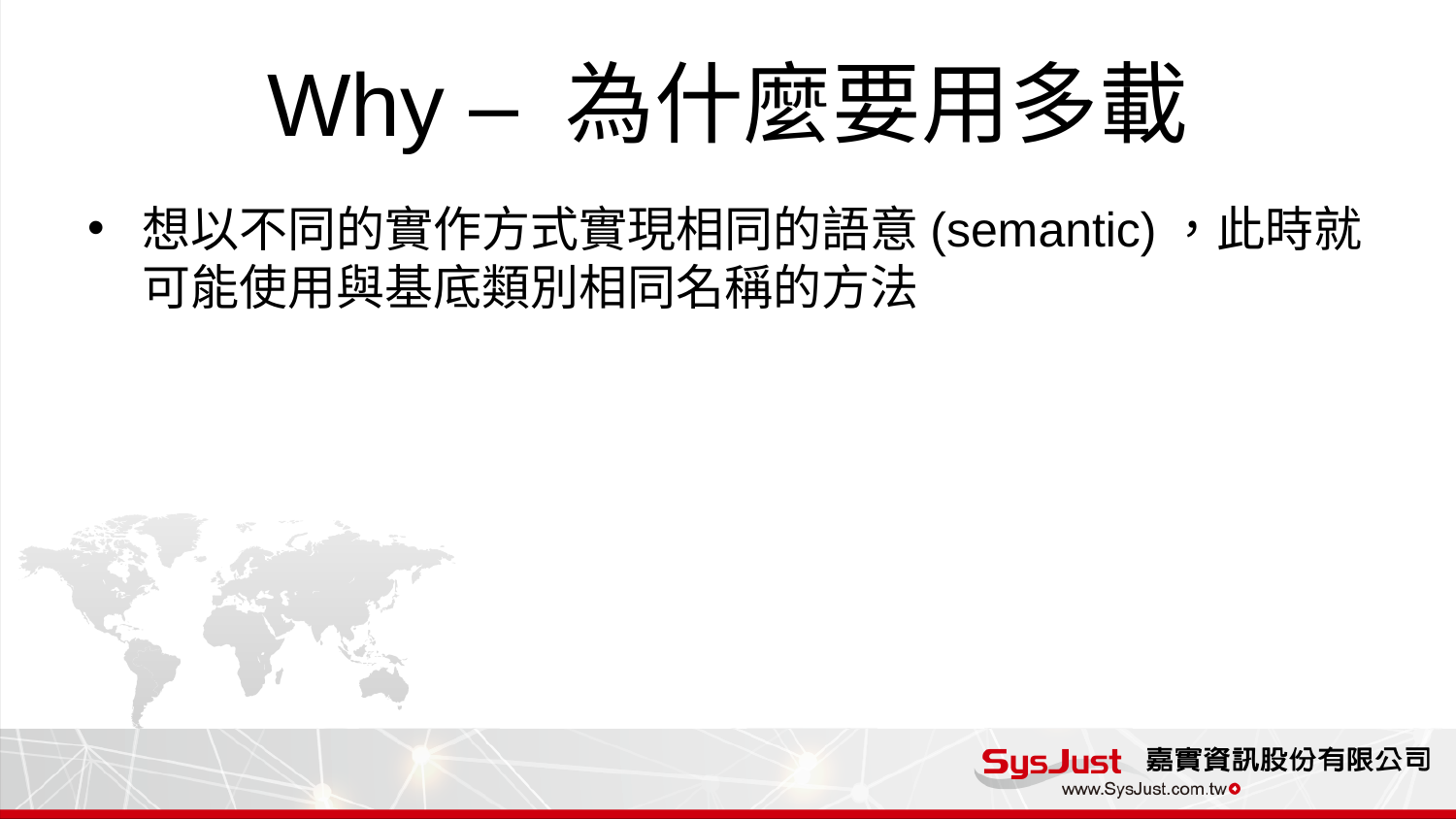

# Why – 為什麼要用多載
想以不同的實作方式實現相同的語意(semantic)，此時就可能使用與基底類別相同名稱的方法